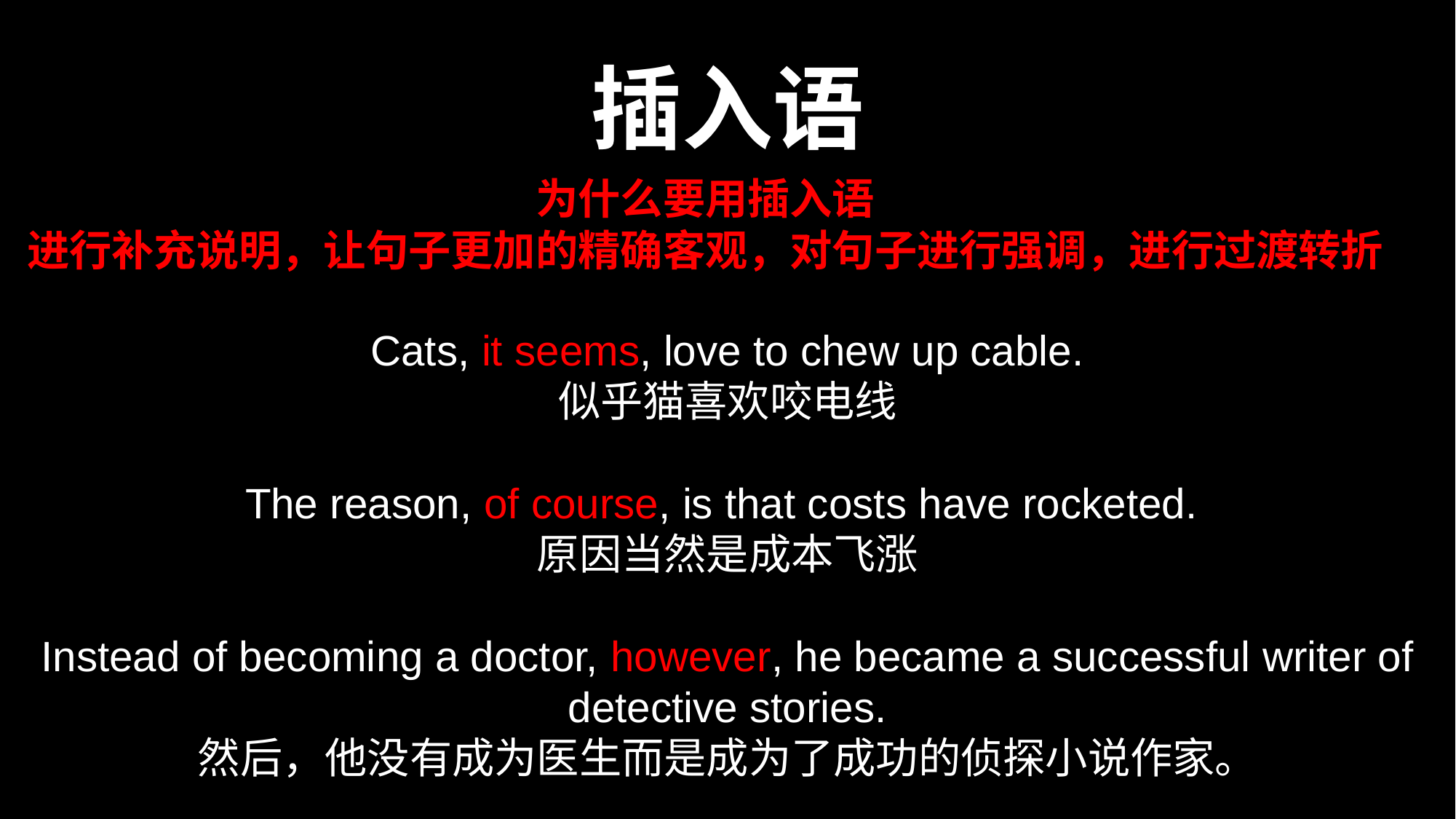

插入语
为什么要用插入语
进行补充说明，让句子更加的精确客观，对句子进行强调，进行过渡转折
Cats, it seems, love to chew up cable.
似乎猫喜欢咬电线

The reason, of course, is that costs have rocketed.
原因当然是成本飞涨

Instead of becoming a doctor, however, he became a successful writer of detective stories.
然后，他没有成为医生而是成为了成功的侦探小说作家。